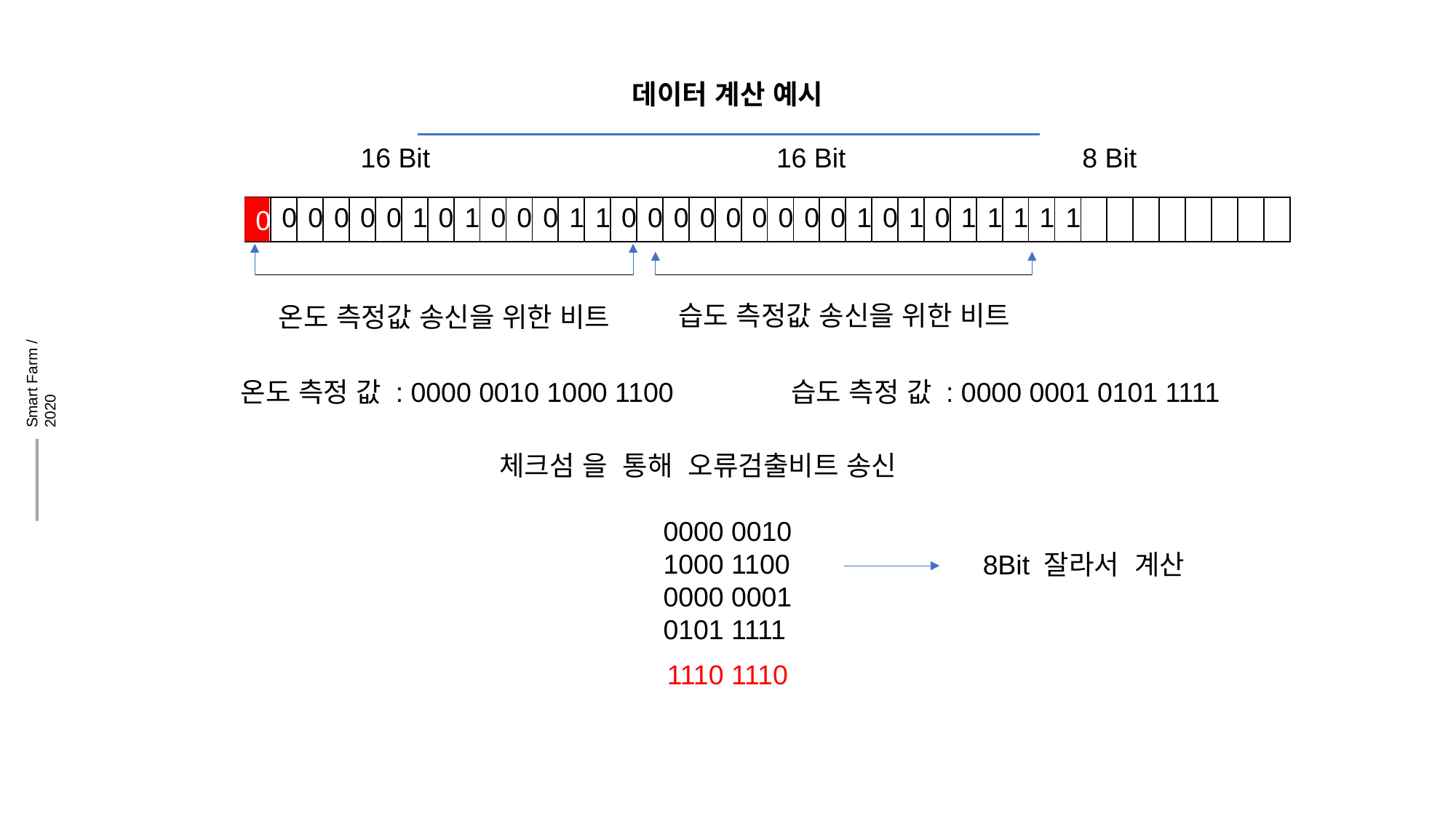

데이터 계산 예시
16 Bit
16 Bit
8 Bit
0
|  | 0 | 0 | 0 | 0 | 0 | 1 | 0 | 1 | 0 | 0 | 0 | 1 | 1 | 0 | 0 | 0 | 0 | 0 | 0 | 0 | 0 | 0 | 1 | 0 | 1 | 0 | 1 | 1 | 1 | 1 | 1 |  |  |  |  |  |  |  |  |
| --- | --- | --- | --- | --- | --- | --- | --- | --- | --- | --- | --- | --- | --- | --- | --- | --- | --- | --- | --- | --- | --- | --- | --- | --- | --- | --- | --- | --- | --- | --- | --- | --- | --- | --- | --- | --- | --- | --- | --- |
Smart Farm /   2020
습도 측정값 송신을 위한 비트
온도 측정값 송신을 위한 비트
온도 측정 값 : 0000 0010 1000 1100
습도 측정 값 : 0000 0001 0101 1111
체크섬 을  통해  오류검출비트 송신
0000 0010
1000 1100
0000 0001
0101 1111
8Bit 잘라서  계산
1110 1110